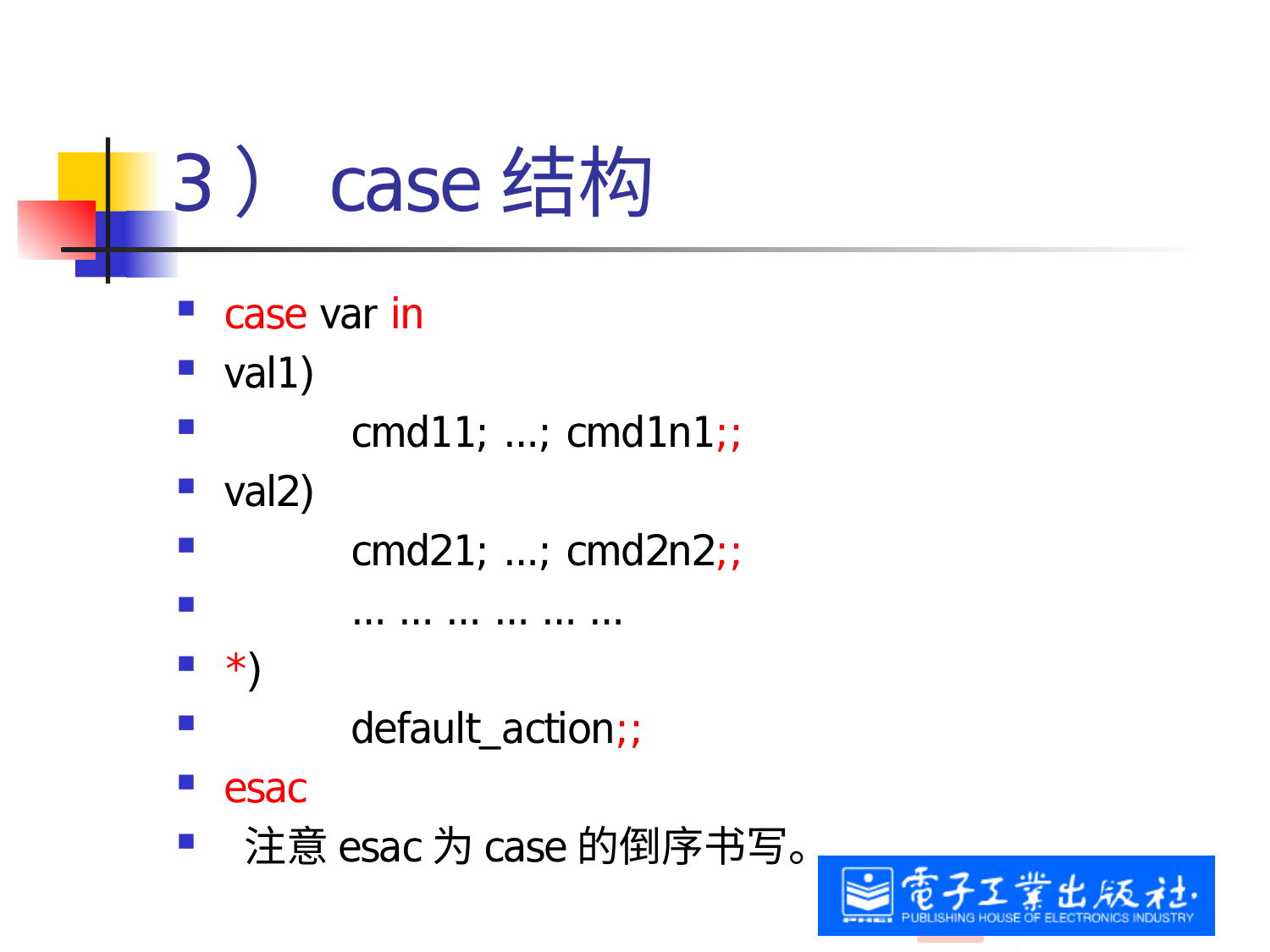

# 3）case结构
case var in
val1)
	cmd11; …; cmd1n1;;
val2)
	cmd21; …; cmd2n2;;
	… … … … … …
*)
	default_action;;
esac
 注意esac为case的倒序书写。